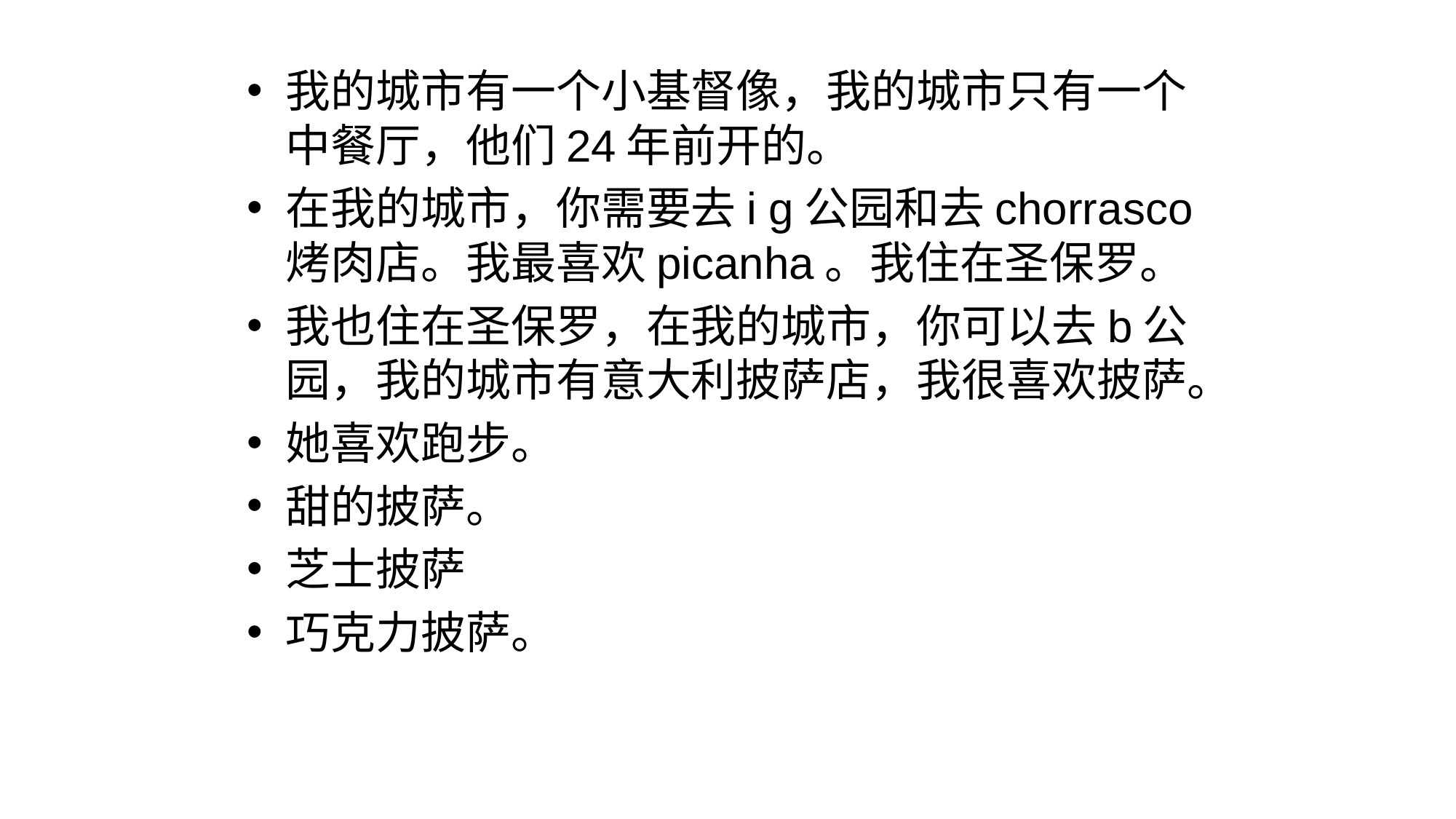

我的城市有一个小基督像，我的城市只有一个中餐厅，他们24年前开的。
在我的城市，你需要去i g公园和去chorrasco烤肉店。我最喜欢picanha。我住在圣保罗。
我也住在圣保罗，在我的城市，你可以去b公园，我的城市有意大利披萨店，我很喜欢披萨。
她喜欢跑步。
甜的披萨。
芝士披萨
巧克力披萨。